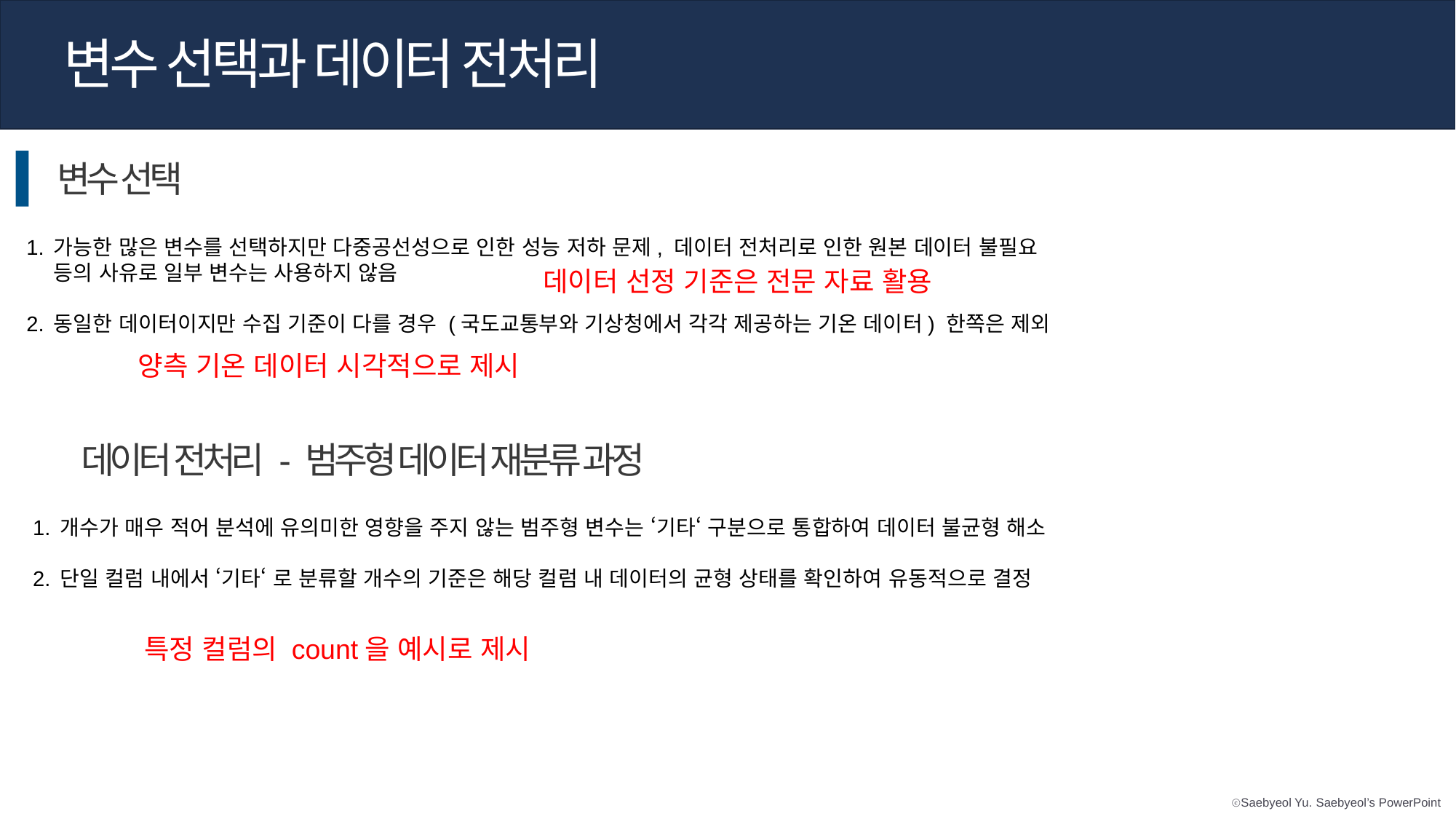

변수 선택과 데이터 전처리

변수 선택
가능한 많은 변수를 선택하지만 다중공선성으로 인한 성능 저하 문제, 데이터 전처리로 인한 원본 데이터 불필요 등의 사유로 일부 변수는 사용하지 않음

동일한 데이터이지만 수집 기준이 다를 경우 (국도교통부와 기상청에서 각각 제공하는 기온 데이터) 한쪽은 제외
데이터 선정 기준은 전문 자료 활용
양측 기온 데이터 시각적으로 제시
데이터 전처리 - 범주형 데이터 재분류 과정
개수가 매우 적어 분석에 유의미한 영향을 주지 않는 범주형 변수는 ‘기타‘ 구분으로 통합하여 데이터 불균형 해소

단일 컬럼 내에서 ‘기타‘ 로 분류할 개수의 기준은 해당 컬럼 내 데이터의 균형 상태를 확인하여 유동적으로 결정
특정 컬럼의 count을 예시로 제시